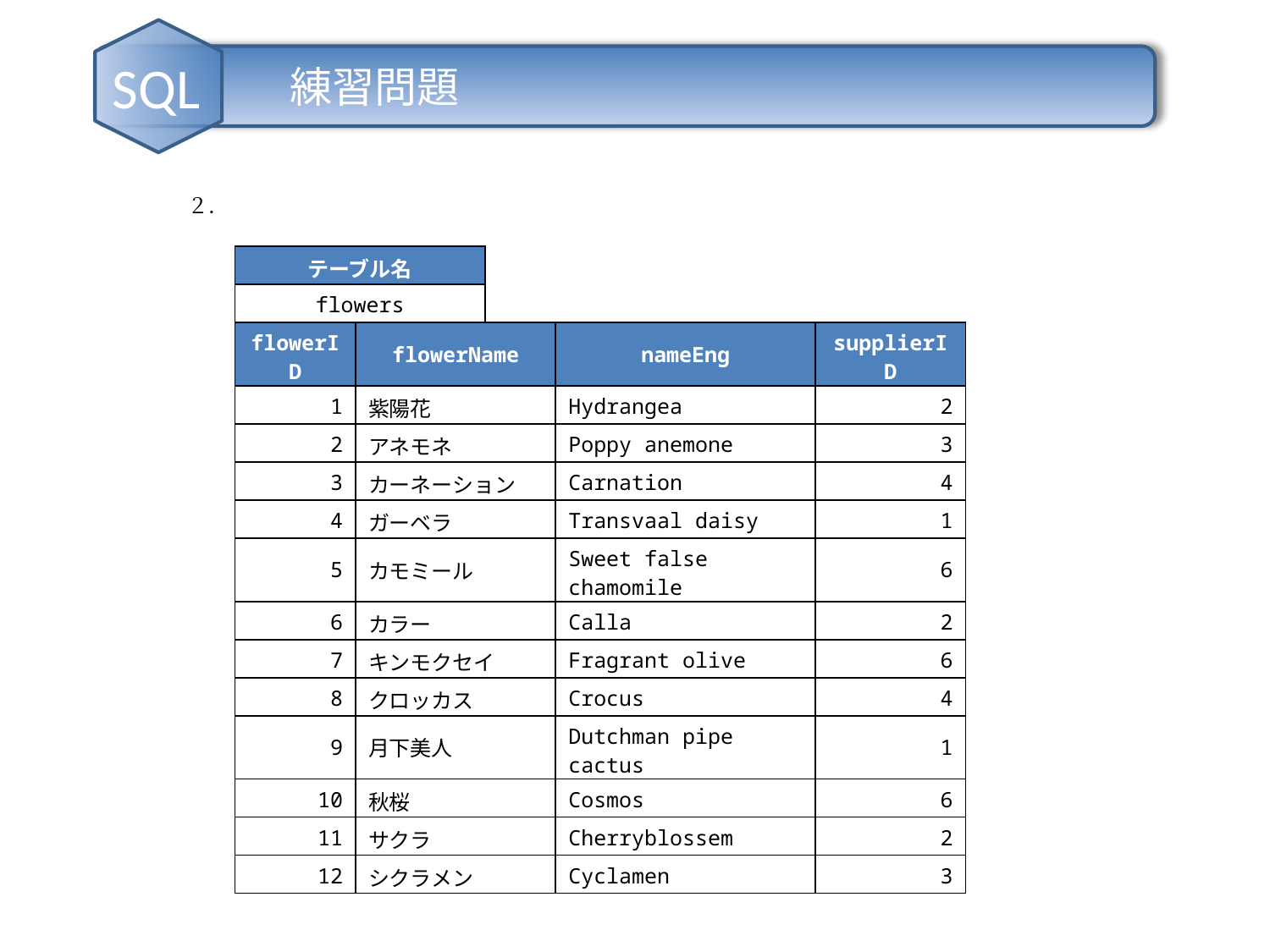

練習問題
SQL
２．
| テーブル名 |
| --- |
| flowers |
| flowerID | flowerName | nameEng | supplierID |
| --- | --- | --- | --- |
| 1 | 紫陽花 | Hydrangea | 2 |
| 2 | アネモネ | Poppy anemone | 3 |
| 3 | カーネーション | Carnation | 4 |
| 4 | ガーベラ | Transvaal daisy | 1 |
| 5 | カモミール | Sweet false chamomile | 6 |
| 6 | カラー | Calla | 2 |
| 7 | キンモクセイ | Fragrant olive | 6 |
| 8 | クロッカス | Crocus | 4 |
| 9 | 月下美人 | Dutchman pipe cactus | 1 |
| 10 | 秋桜 | Cosmos | 6 |
| 11 | サクラ | Cherryblossem | 2 |
| 12 | シクラメン | Cyclamen | 3 |